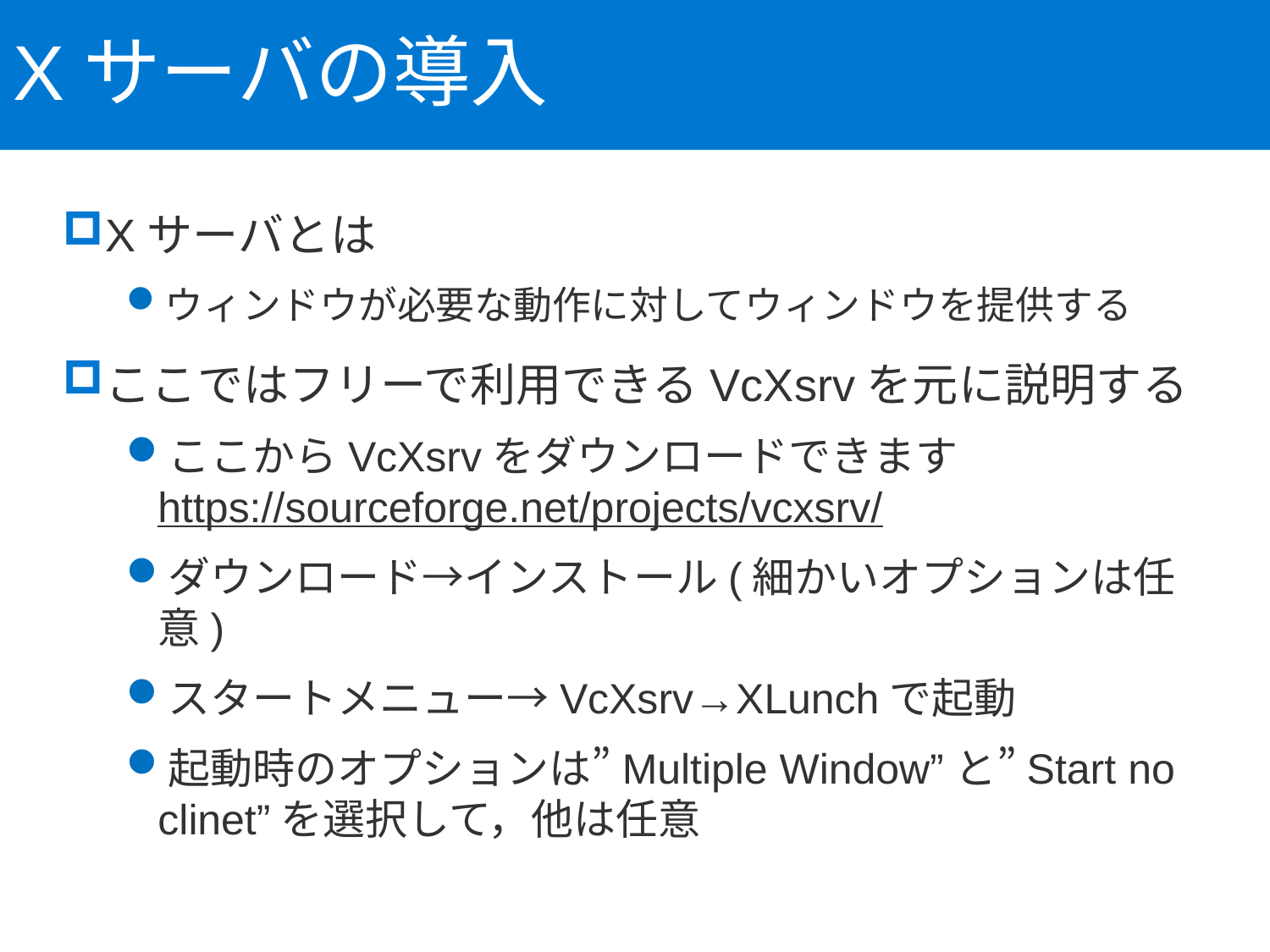

# Xサーバの導入
10
Xサーバとは
ウィンドウが必要な動作に対してウィンドウを提供する
ここではフリーで利用できるVcXsrvを元に説明する
ここからVcXsrvをダウンロードできますhttps://sourceforge.net/projects/vcxsrv/
ダウンロード→インストール(細かいオプションは任意)
スタートメニュー→VcXsrv→XLunchで起動
起動時のオプションは”Multiple Window”と”Start no clinet”を選択して，他は任意